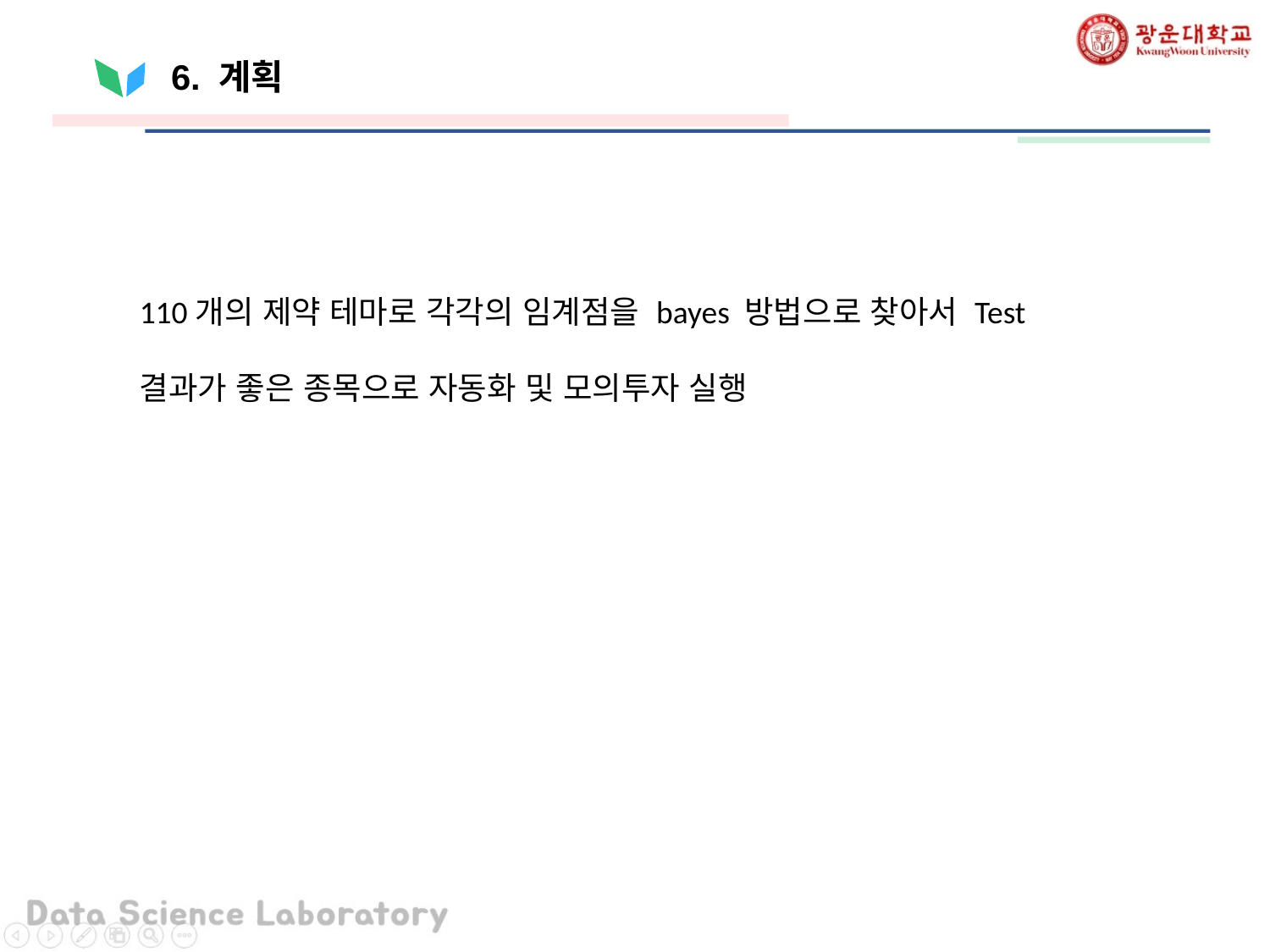

# 6. 계획
110개의 제약 테마로 각각의 임계점을 bayes 방법으로 찾아서 Test

결과가 좋은 종목으로 자동화 및 모의투자 실행